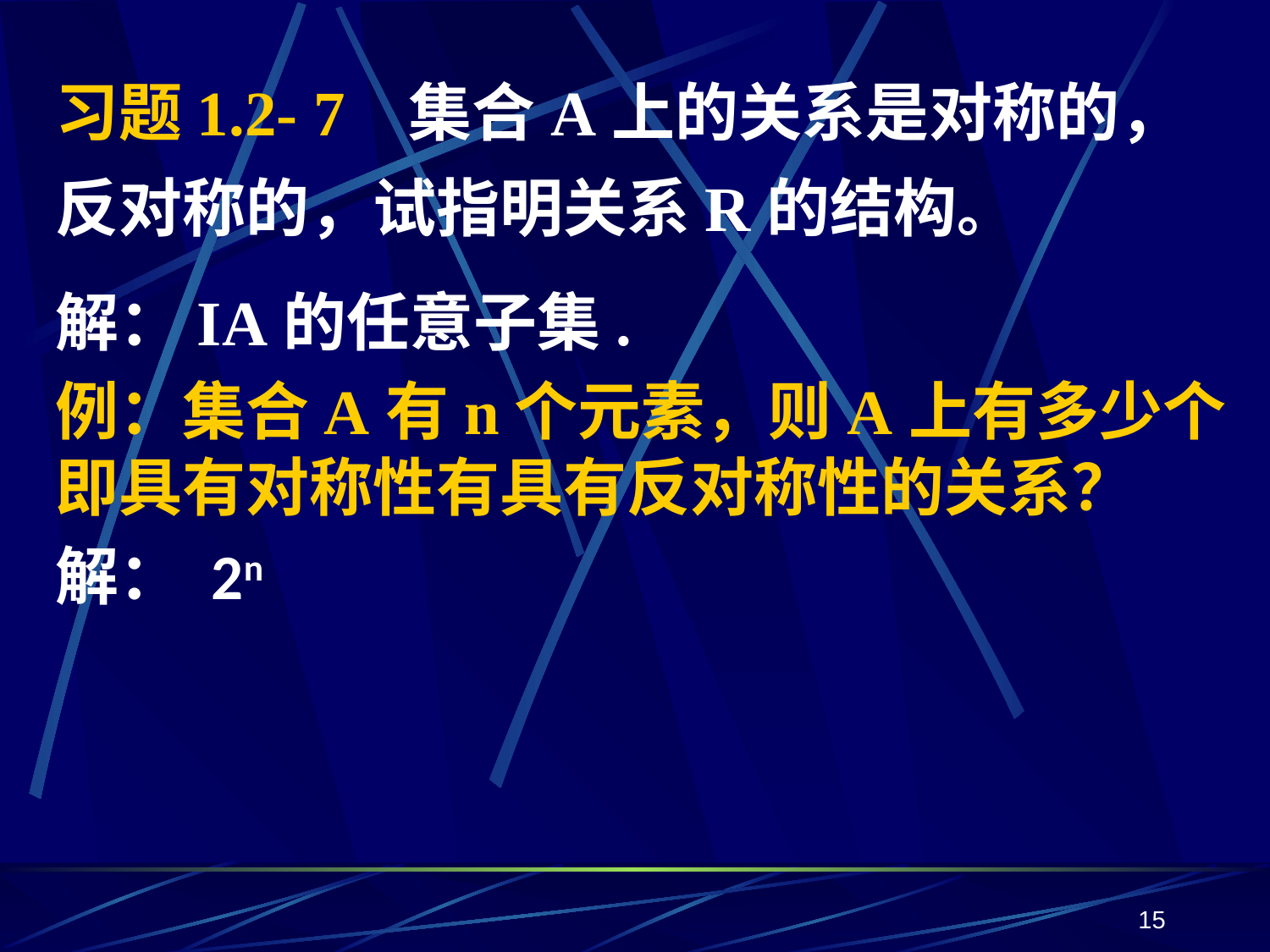

# 习题1.2- 7   集合A上的关系是对称的，反对称的，试指明关系R的结构。
解：IA的任意子集.
例：集合A有n个元素，则A上有多少个即具有对称性有具有反对称性的关系？
解： 2n

15